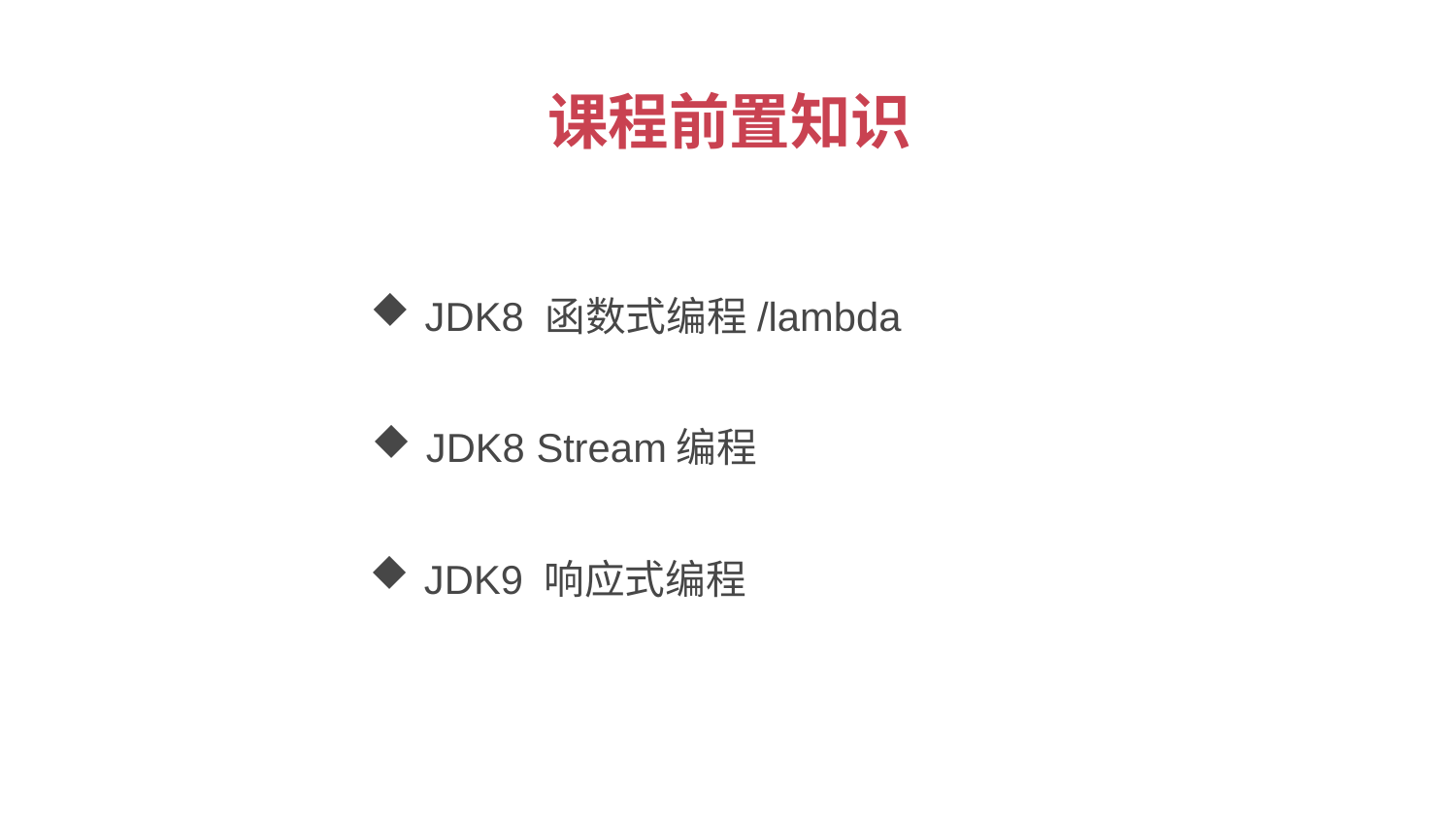

课程前置知识
JDK8 函数式编程/lambda
JDK8 Stream编程
JDK9 响应式编程